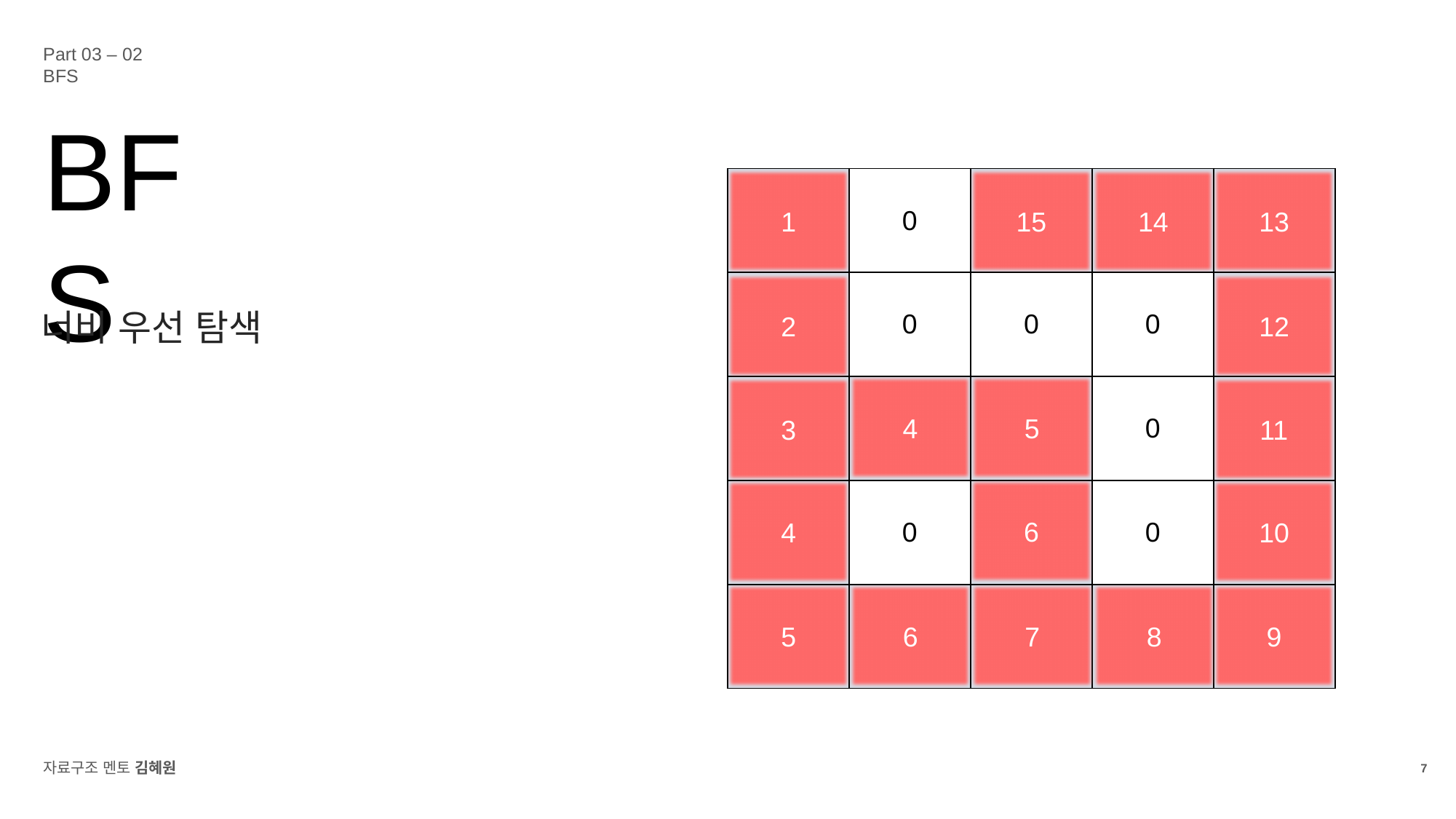

Part 03 – 02 BFS
BFS
| 1 | 0 | 1 | 1 | 1 |
| --- | --- | --- | --- | --- |
| 1 | 0 | 0 | 0 | 1 |
| 1 | 1 | 1 | 0 | 1 |
| 1 | 0 | 1 | 0 | 1 |
| 1 | 1 | 1 | 1 | 1 |
1
15
14
13
2
12
너비 우선 탐색
5
4
3
11
6
4
10
5
6
7
8
9